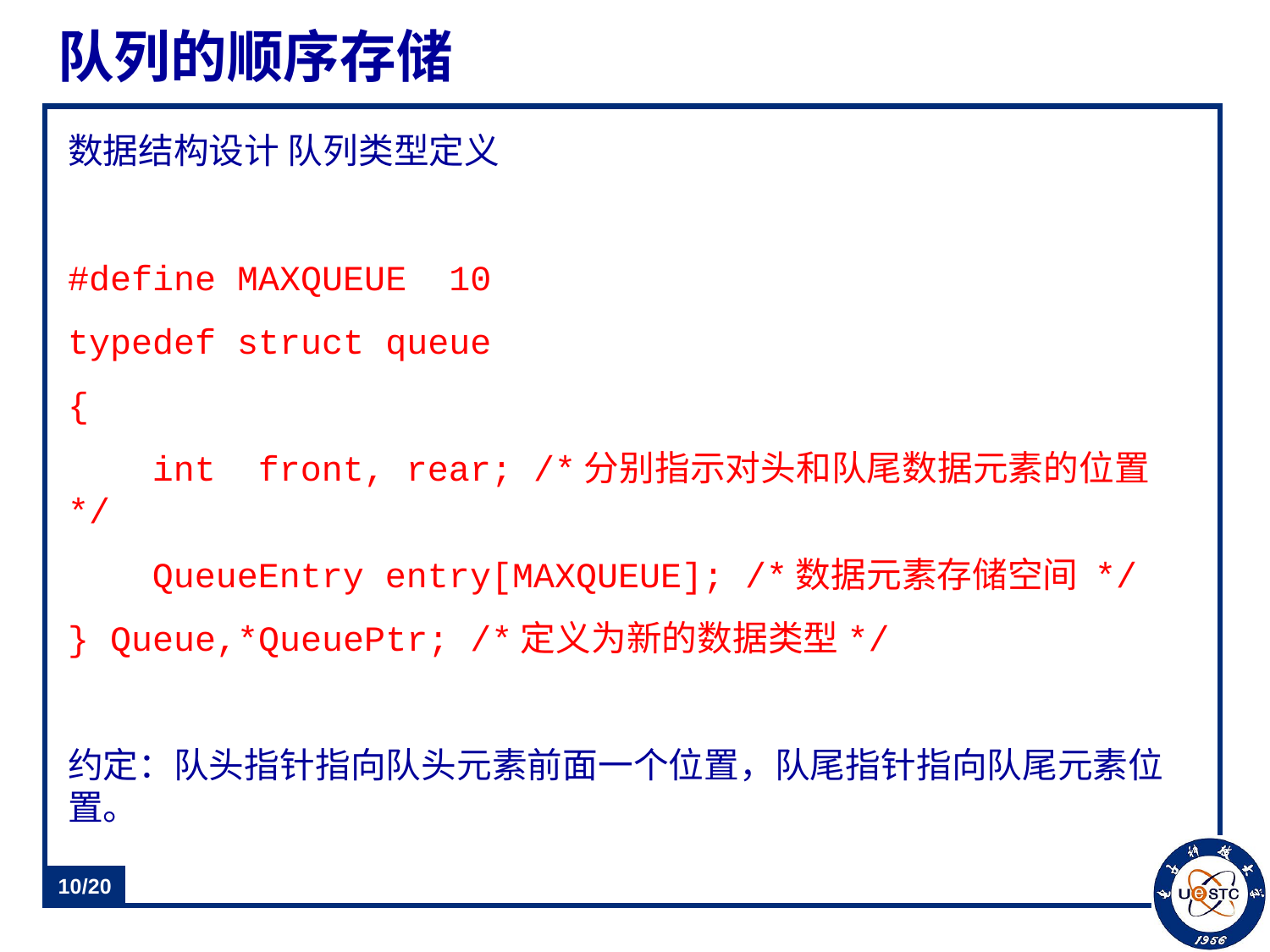

# 队列的顺序存储
数据结构设计 队列类型定义

#define MAXQUEUE  10
typedef struct queue
{
    int  front, rear; /*分别指示对头和队尾数据元素的位置*/
    QueueEntry entry[MAXQUEUE]; /*数据元素存储空间 */
} Queue,*QueuePtr; /*定义为新的数据类型*/

约定：队头指针指向队头元素前面一个位置，队尾指针指向队尾元素位置。

10/20